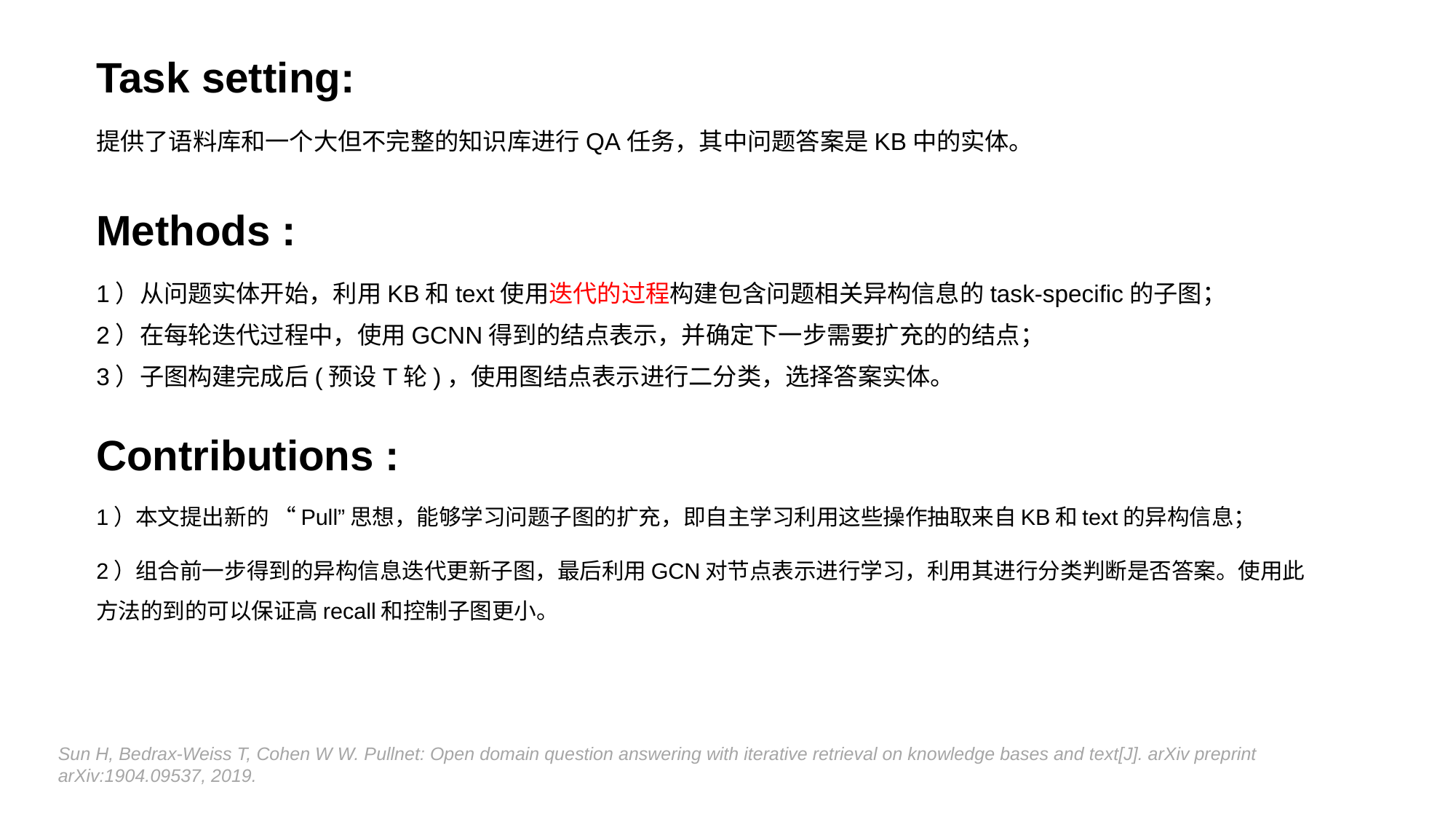

# Task setting:
提供了语料库和一个大但不完整的知识库进行QA任务，其中问题答案是KB中的实体。
Methods :
1）从问题实体开始，利用KB和text使用迭代的过程构建包含问题相关异构信息的task-specific的子图；
2）在每轮迭代过程中，使用GCNN得到的结点表示，并确定下一步需要扩充的的结点；
3）子图构建完成后(预设T轮)，使用图结点表示进行二分类，选择答案实体。
Contributions :
1）本文提出新的 “Pull”思想，能够学习问题子图的扩充，即自主学习利用这些操作抽取来自KB和text的异构信息；
2）组合前一步得到的异构信息迭代更新子图，最后利用GCN对节点表示进行学习，利用其进行分类判断是否答案。使用此方法的到的可以保证高recall和控制子图更小。
Sun H, Bedrax-Weiss T, Cohen W W. Pullnet: Open domain question answering with iterative retrieval on knowledge bases and text[J]. arXiv preprint arXiv:1904.09537, 2019.